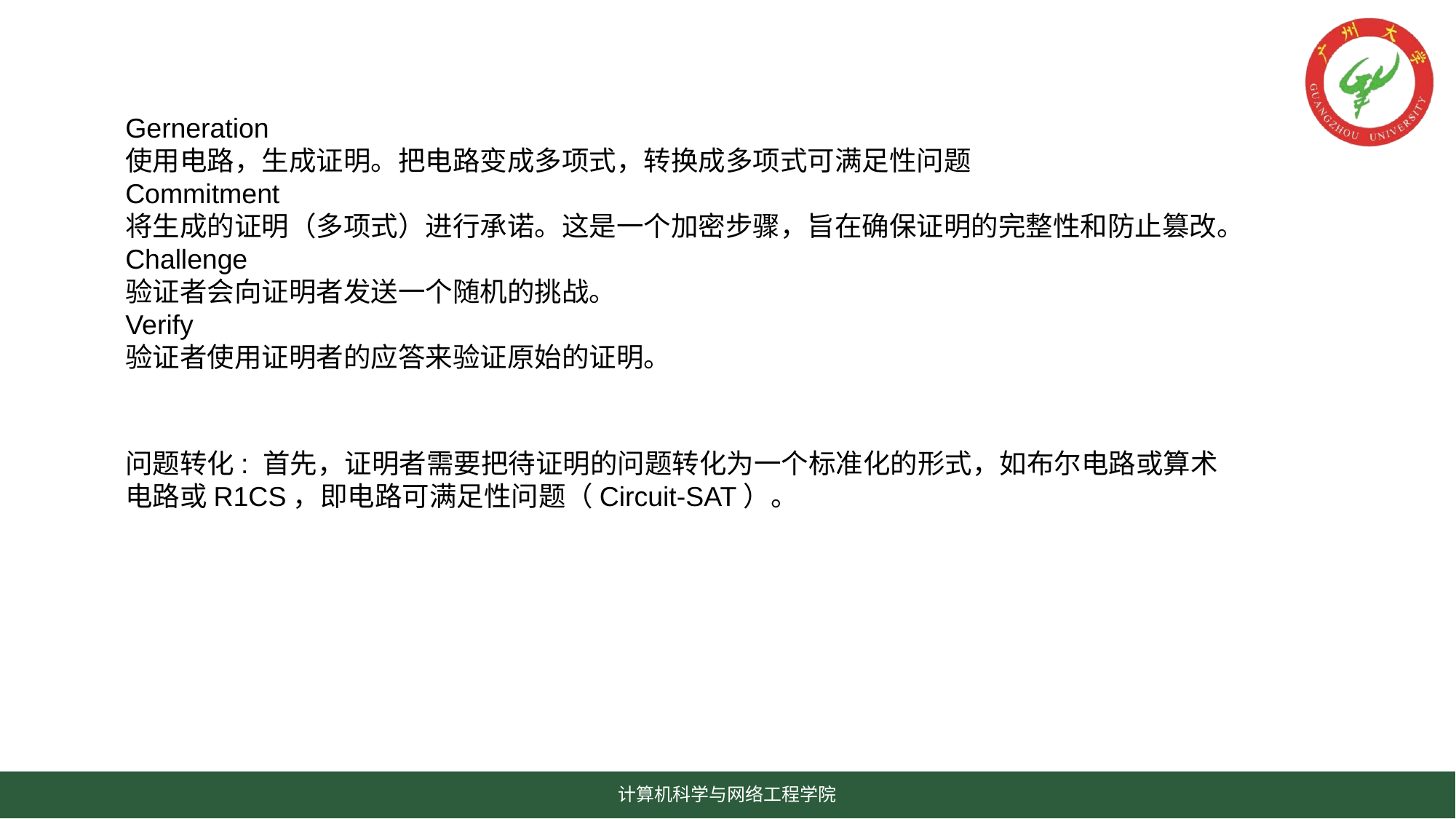

Gerneration
使用电路，生成证明。把电路变成多项式，转换成多项式可满足性问题
Commitment
将生成的证明（多项式）进行承诺。这是一个加密步骤，旨在确保证明的完整性和防止篡改。
Challenge
验证者会向证明者发送一个随机的挑战。
Verify
验证者使用证明者的应答来验证原始的证明。
问题转化: 首先，证明者需要把待证明的问题转化为一个标准化的形式，如布尔电路或算术电路或R1CS，即电路可满足性问题（Circuit-SAT）。

计算机科学与网络工程学院